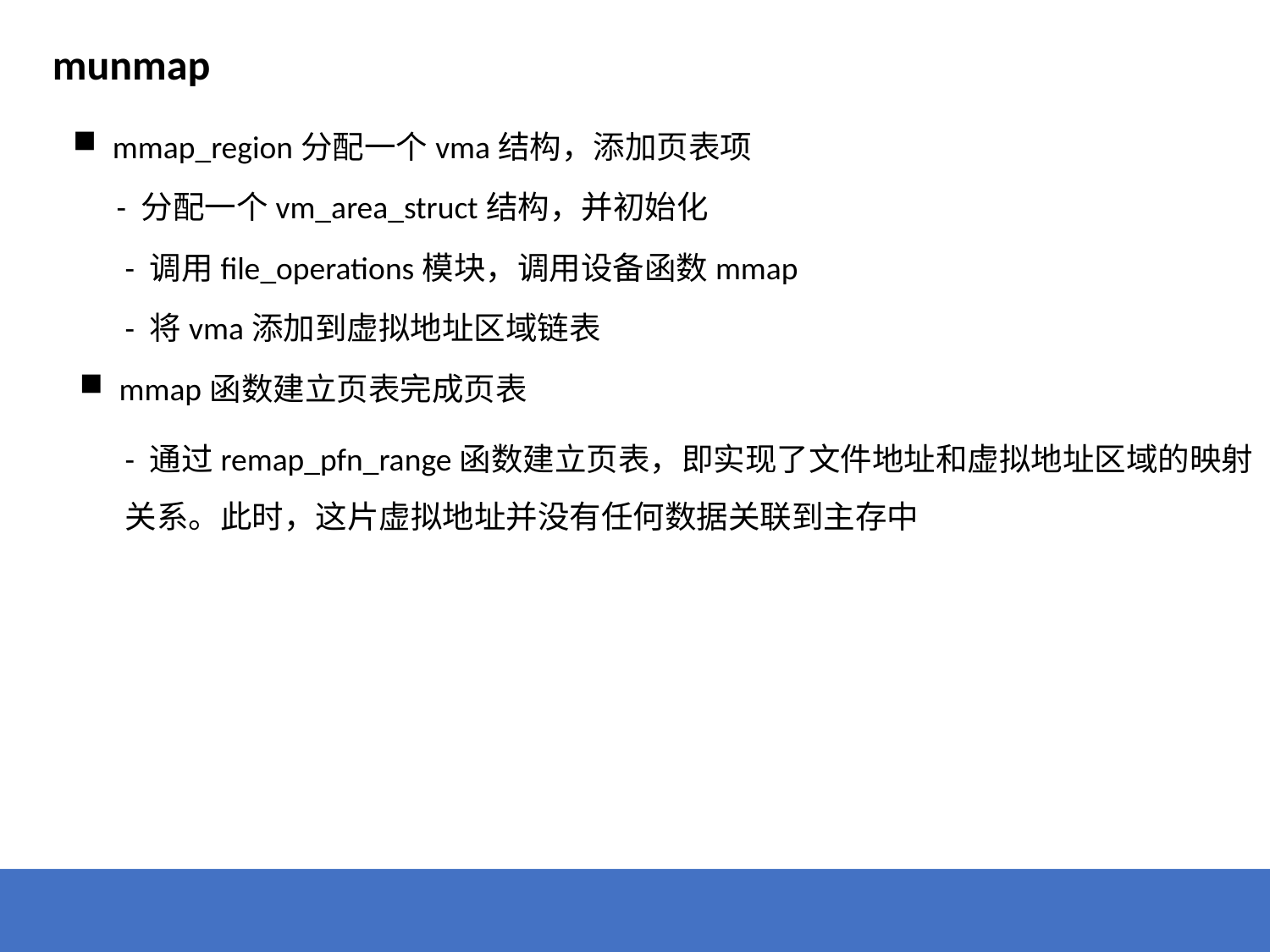

munmap
mmap_region分配一个vma结构，添加页表项
- 分配一个vm_area_struct结构，并初始化
- 调用file_operations模块，调用设备函数mmap
- 将vma添加到虚拟地址区域链表
mmap函数建立页表完成页表
- 通过remap_pfn_range函数建立页表，即实现了文件地址和虚拟地址区域的映射关系。此时，这片虚拟地址并没有任何数据关联到主存中